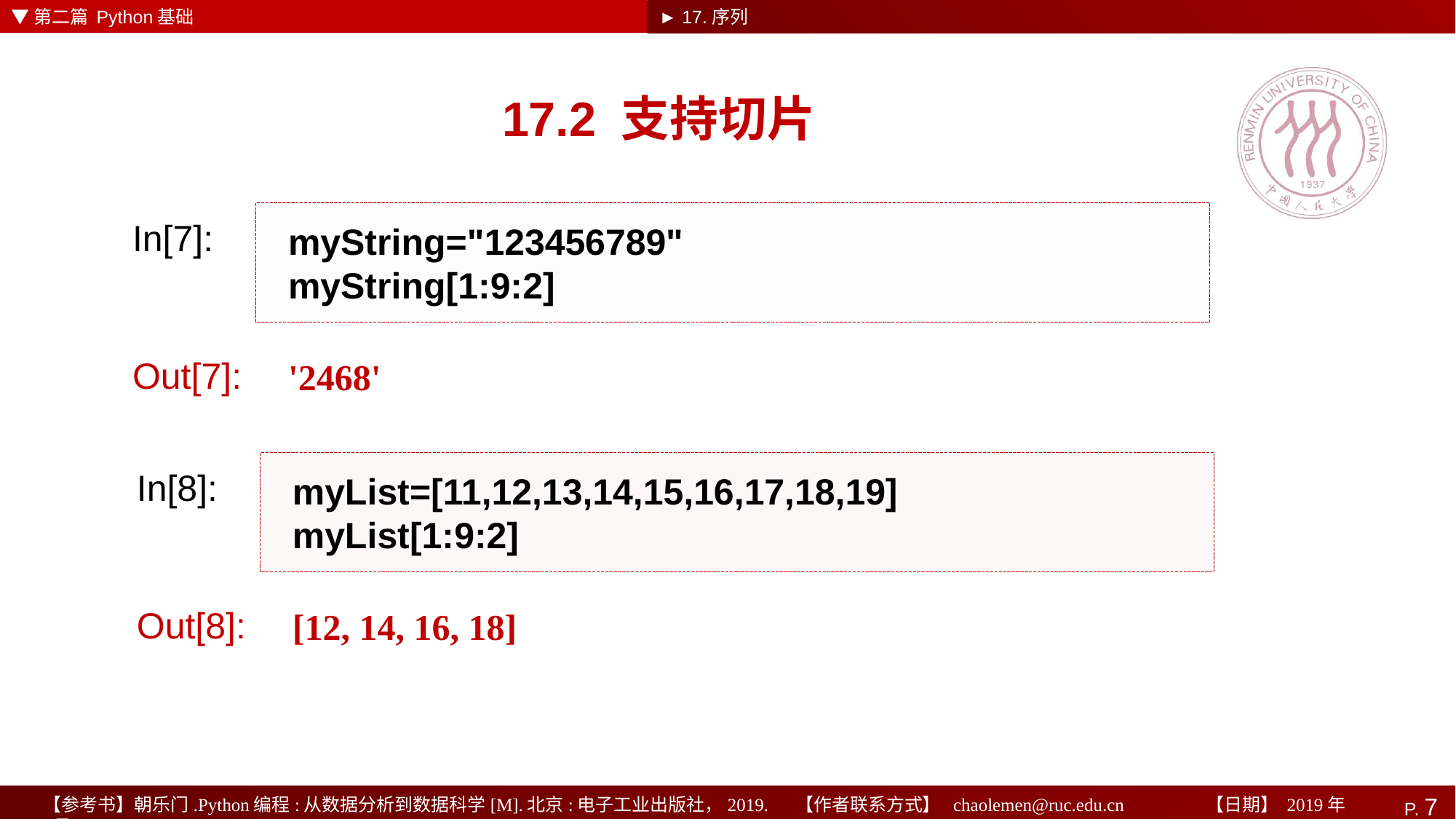

▼第二篇 Python基础
► 17.序列
# 17.2 支持切片
myString="123456789"
myString[1:9:2]
In[7]:
'2468'
Out[7]:
myList=[11,12,13,14,15,16,17,18,19]
myList[1:9:2]
In[8]:
[12, 14, 16, 18]
Out[8]: